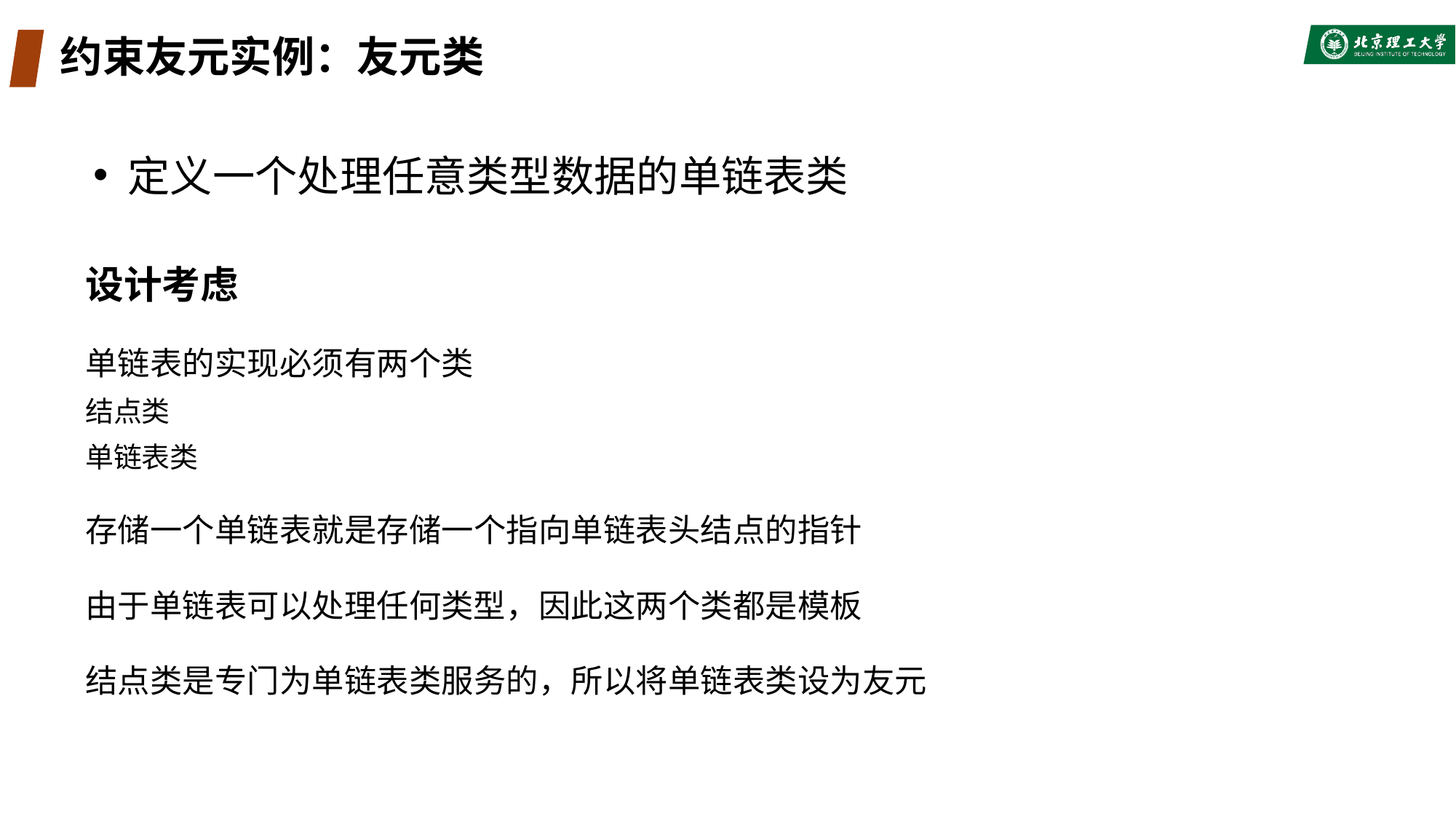

# 约束友元实例：友元类
 定义一个处理任意类型数据的单链表类
设计考虑
单链表的实现必须有两个类
结点类
单链表类
存储一个单链表就是存储一个指向单链表头结点的指针
由于单链表可以处理任何类型，因此这两个类都是模板
结点类是专门为单链表类服务的，所以将单链表类设为友元